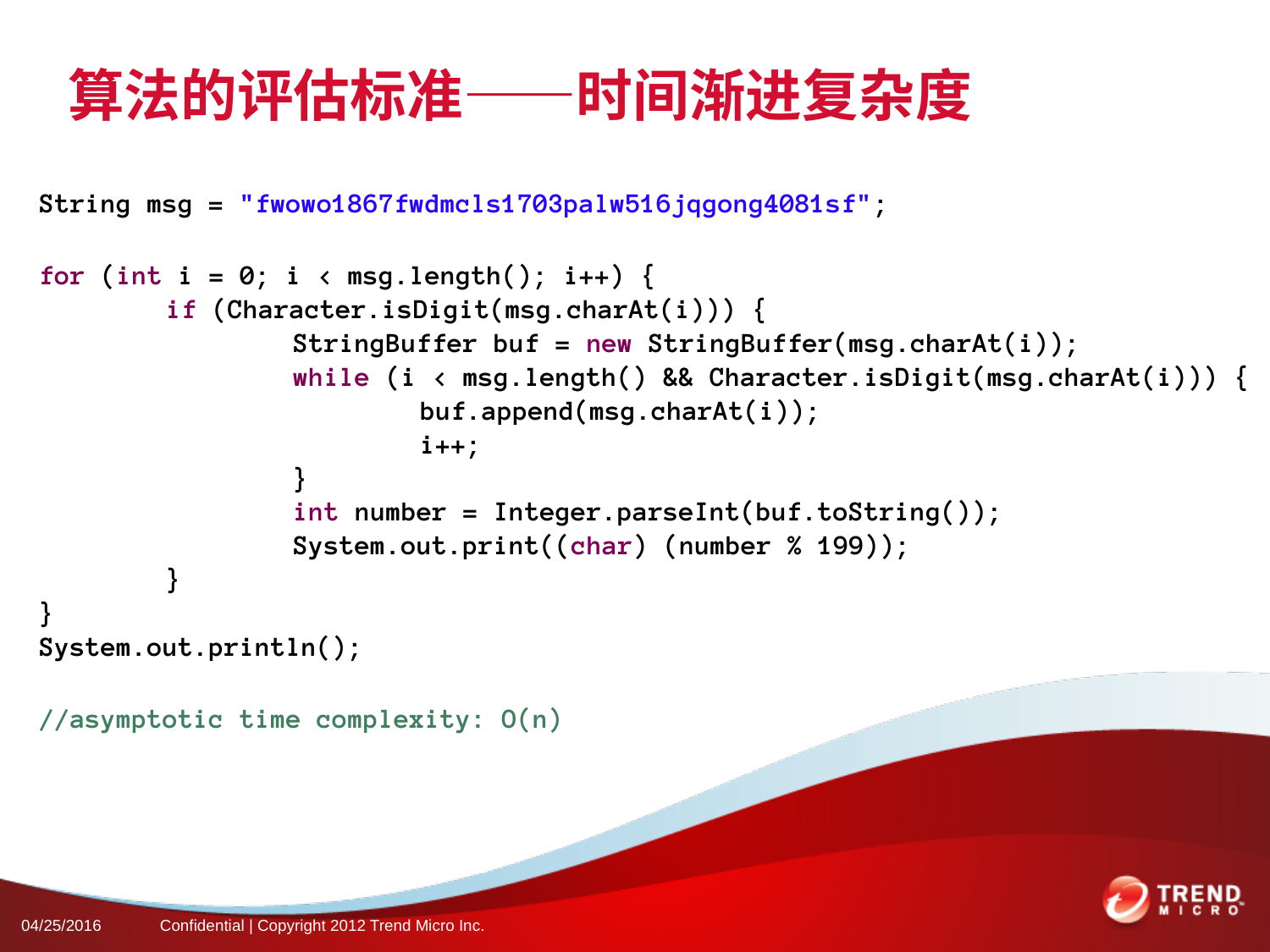

# 算法的评估标准——时间渐进复杂度
String msg = "fwowo1867fwdmcls1703palw516jqgong4081sf";

for (int i = 0; i < msg.length(); i++) {
	if (Character.isDigit(msg.charAt(i))) {
		StringBuffer buf = new StringBuffer(msg.charAt(i));
		while (i < msg.length() && Character.isDigit(msg.charAt(i))) {
			buf.append(msg.charAt(i));
			i++;
		}
		int number = Integer.parseInt(buf.toString());
		System.out.print((char) (number % 199));
	}
}
System.out.println();

//asymptotic time complexity: O(n)
04/25/2016

Confidential | Copyright 2012 Trend Micro Inc.